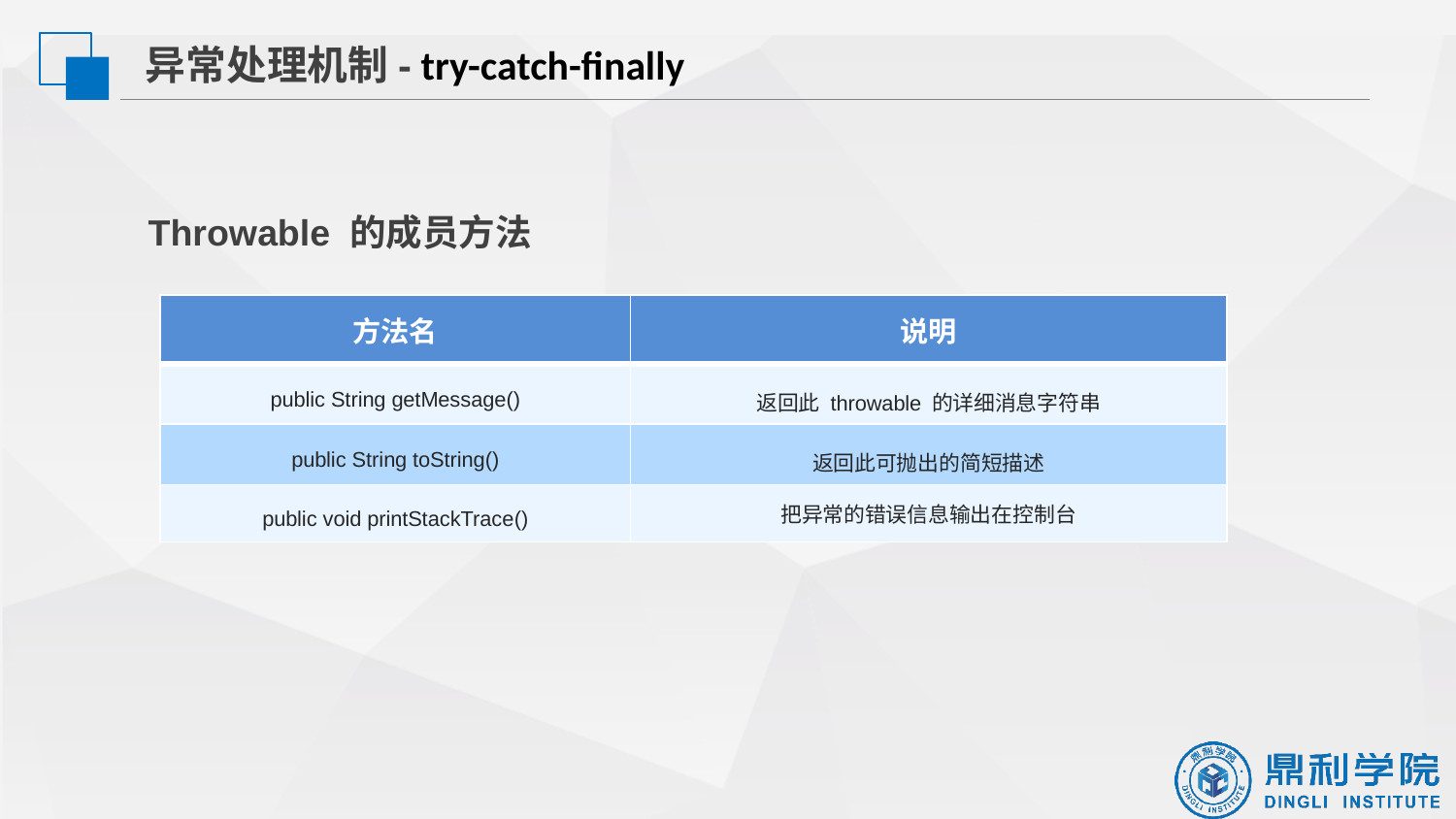

异常处理机制- try-catch-finally
Throwable 的成员方法
| 方法名 | 说明 |
| --- | --- |
| public String getMessage​() | 返回此 throwable 的详细消息字符串 |
| public String toString​() | 返回此可抛出的简短描述 |
| public void printStackTrace​() | 把异常的错误信息输出在控制台 |